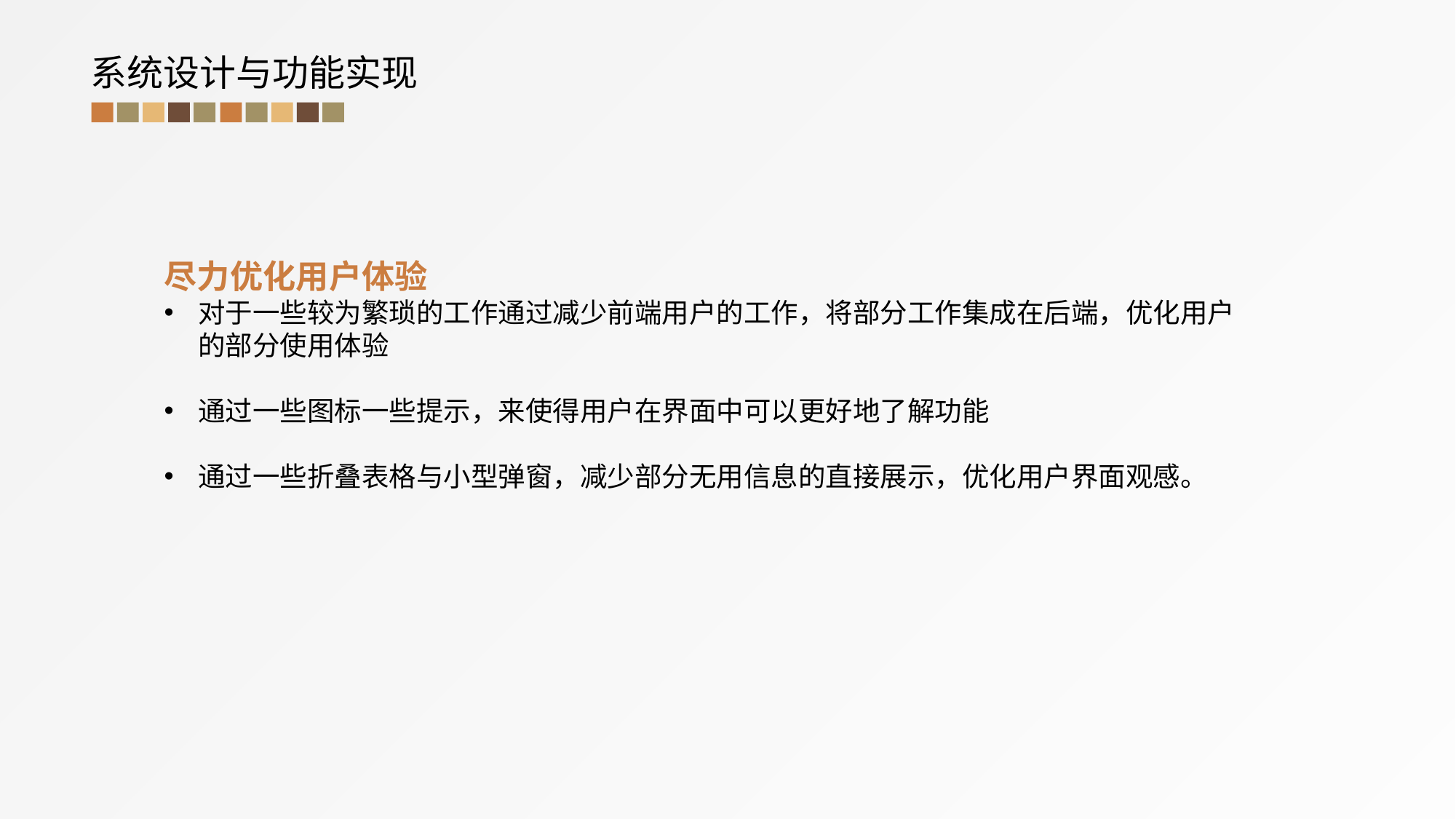

系统设计与功能实现

尽力优化用户体验
对于一些较为繁琐的工作通过减少前端用户的工作，将部分工作集成在后端，优化用户的部分使用体验

通过一些图标一些提示，来使得用户在界面中可以更好地了解功能

通过一些折叠表格与小型弹窗，减少部分无用信息的直接展示，优化用户界面观感。